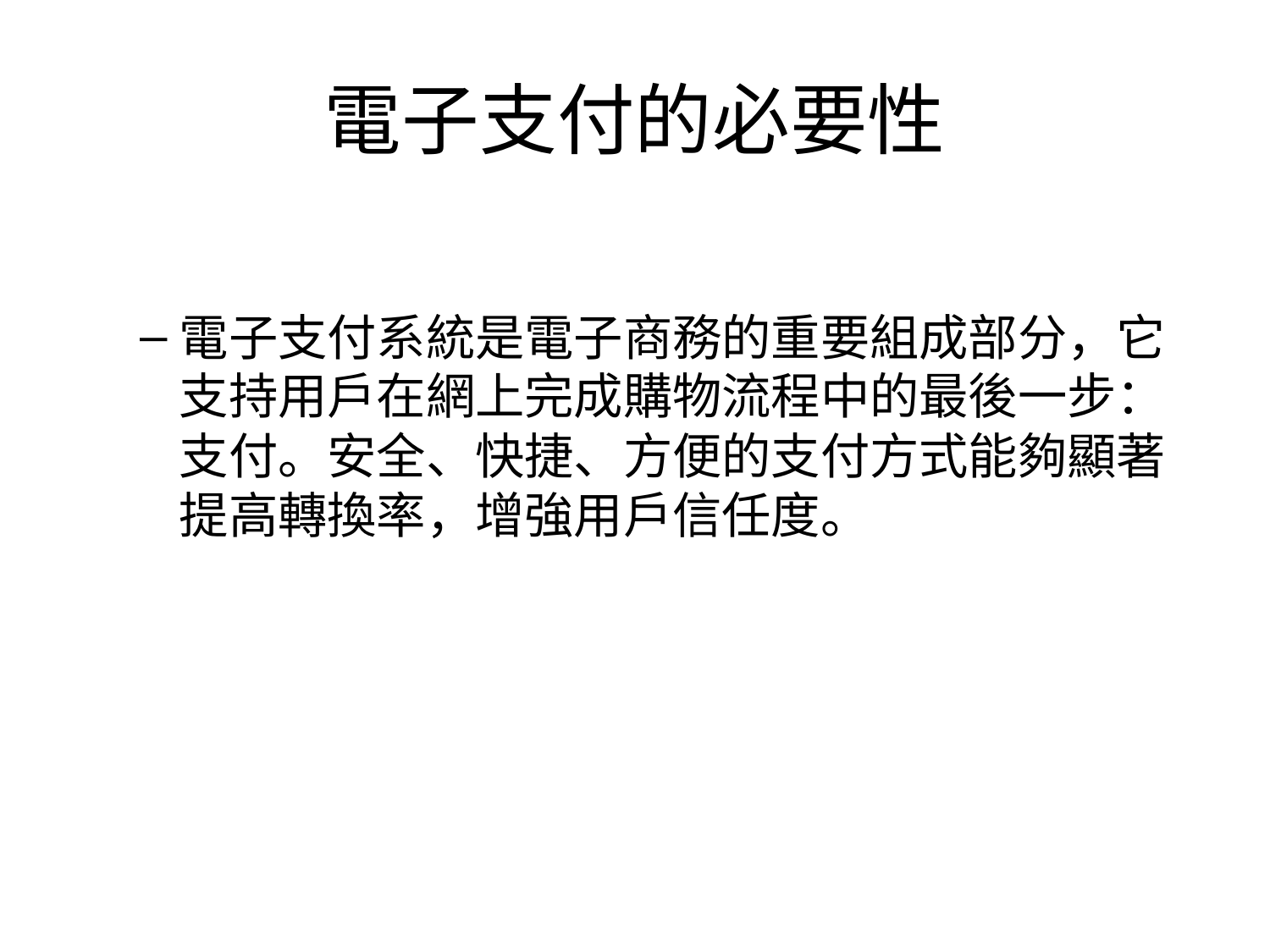

# 電子支付的必要性

電子支付系統是電子商務的重要組成部分，它支持用戶在網上完成購物流程中的最後一步：支付。安全、快捷、方便的支付方式能夠顯著提高轉換率，增強用戶信任度。